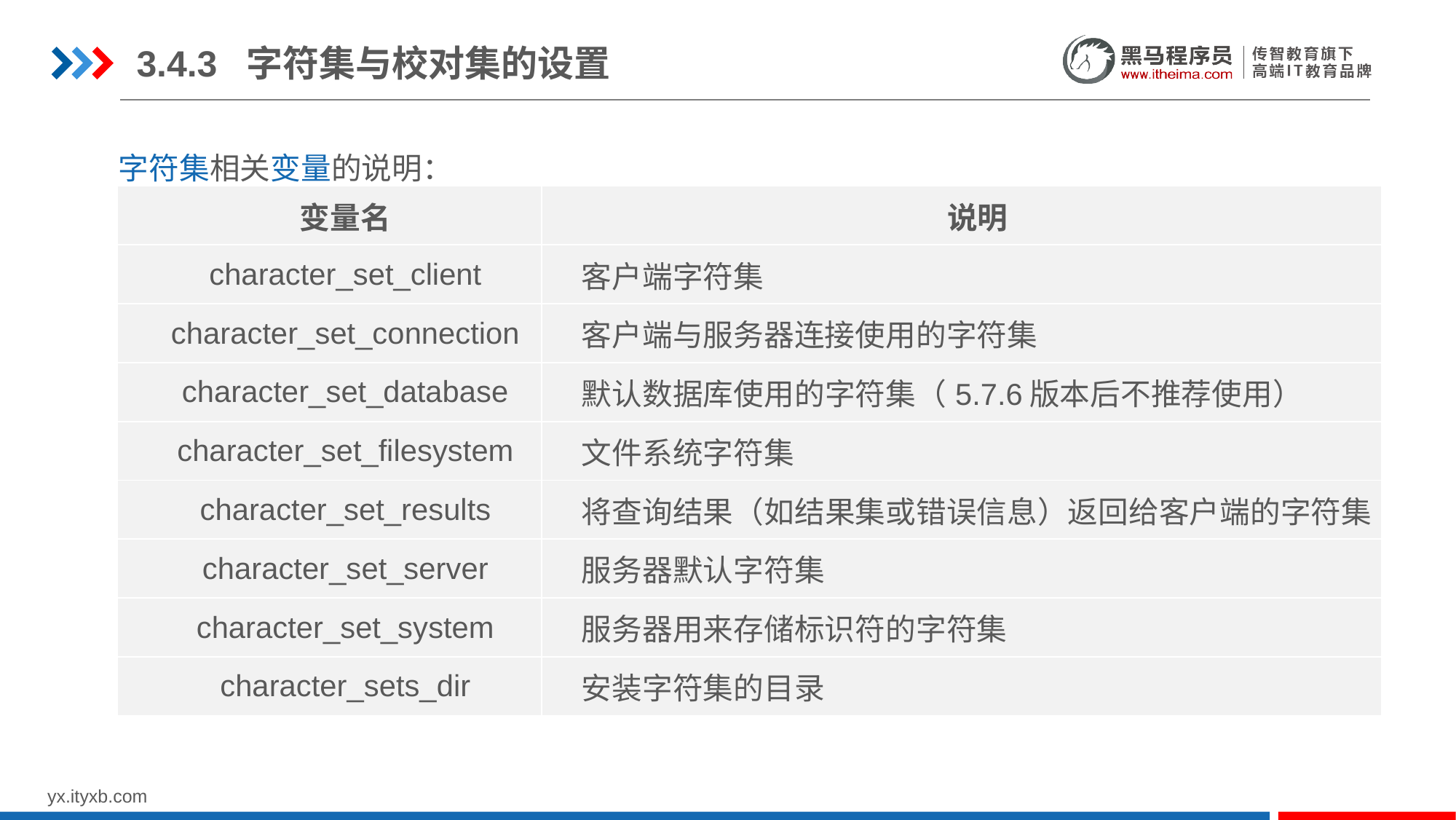

3.4.3  字符集与校对集的设置
字符集相关变量的说明：
| 变量名 | 说明 |
| --- | --- |
| character\_set\_client | 客户端字符集 |
| character\_set\_connection | 客户端与服务器连接使用的字符集 |
| character\_set\_database | 默认数据库使用的字符集（5.7.6版本后不推荐使用） |
| character\_set\_filesystem | 文件系统字符集 |
| character\_set\_results | 将查询结果（如结果集或错误信息）返回给客户端的字符集 |
| character\_set\_server | 服务器默认字符集 |
| character\_set\_system | 服务器用来存储标识符的字符集 |
| character\_sets\_dir | 安装字符集的目录 |